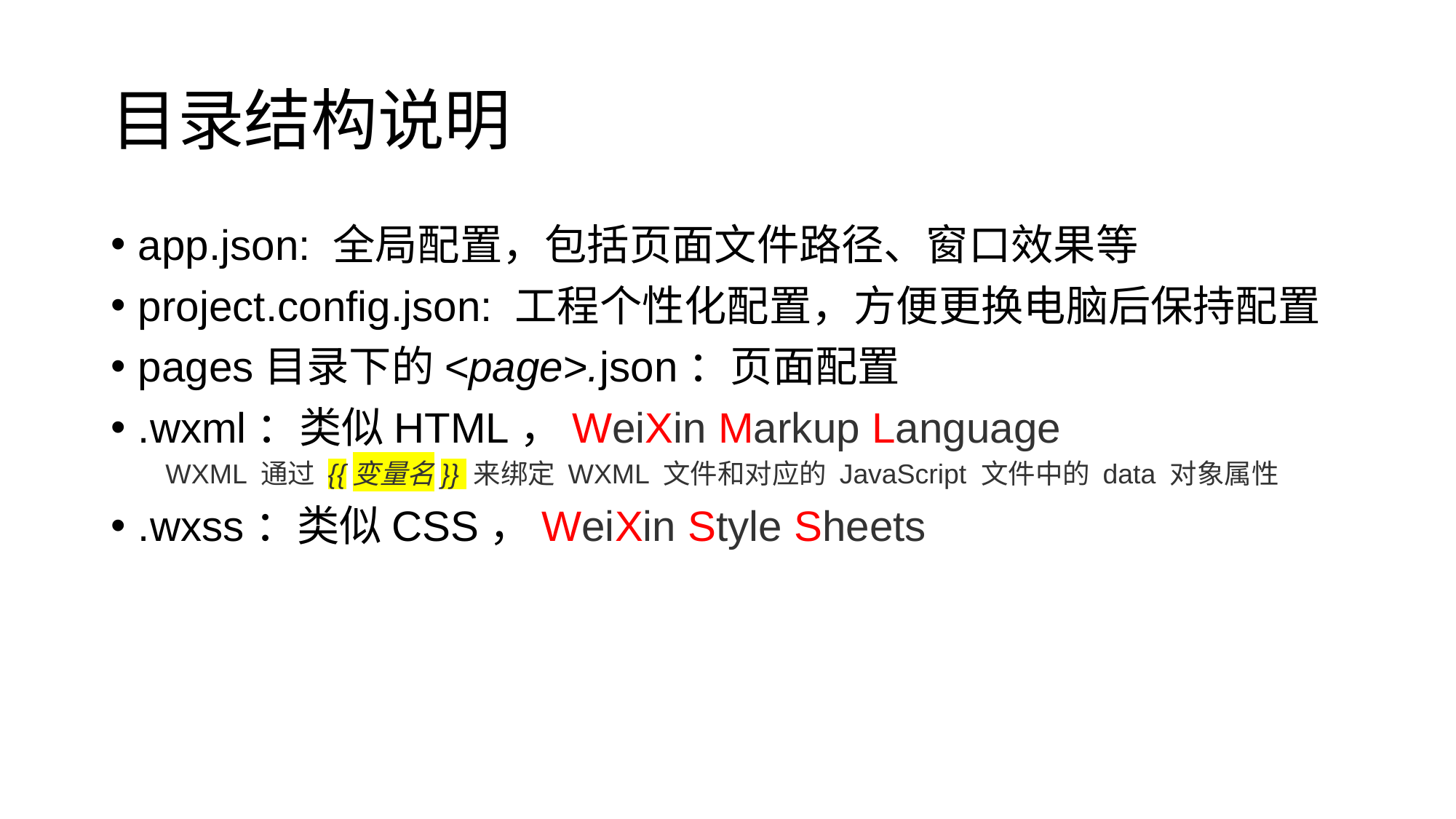

# 目录结构说明
app.json: 全局配置，包括页面文件路径、窗口效果等
project.config.json: 工程个性化配置，方便更换电脑后保持配置
pages目录下的<page>.json：页面配置
.wxml：类似HTML，WeiXin Markup Language
WXML 通过 {{变量名}} 来绑定 WXML 文件和对应的 JavaScript 文件中的 data 对象属性
.wxss：类似CSS，WeiXin Style Sheets